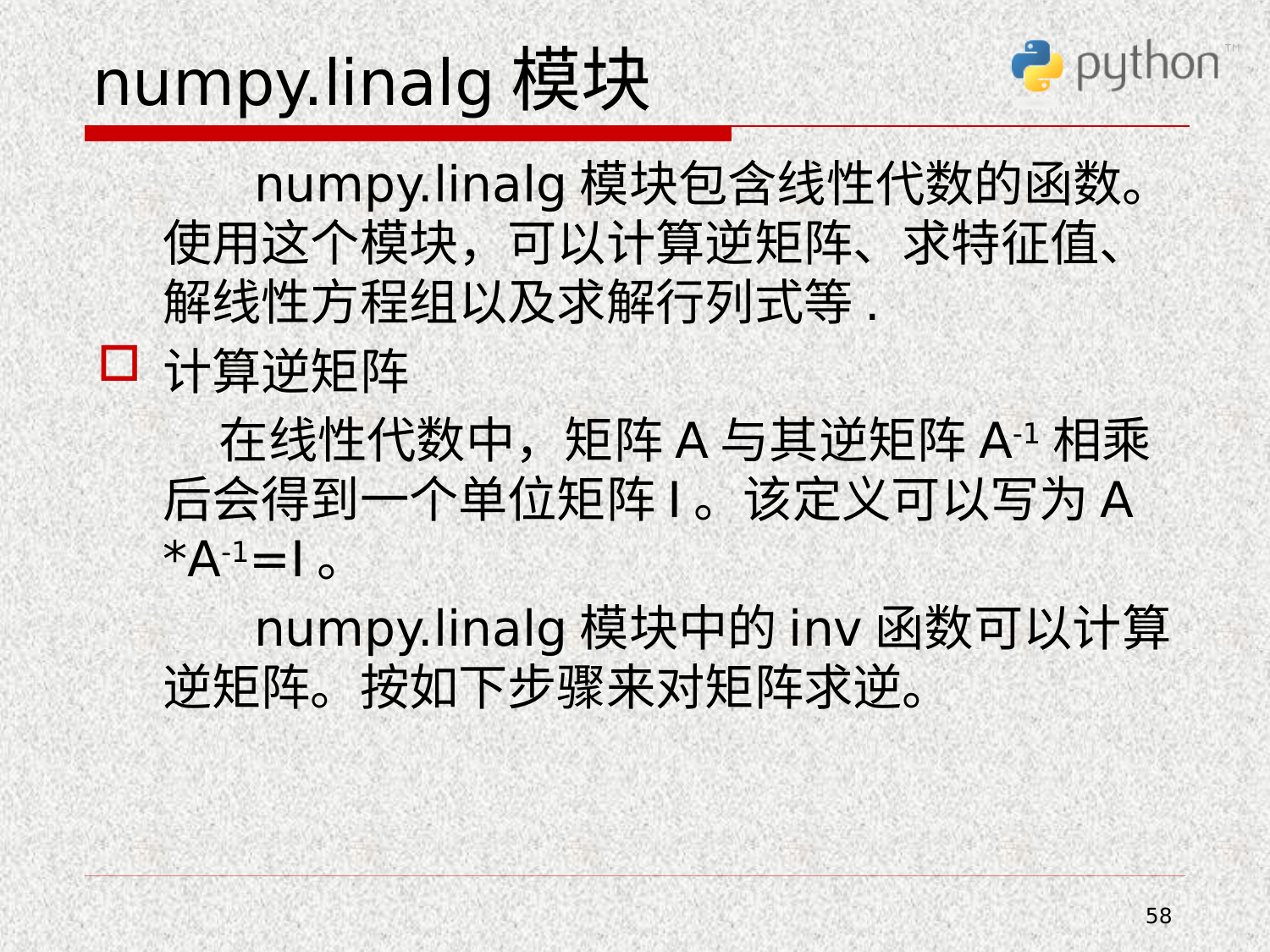

# numpy.linalg模块
          numpy.linalg模块包含线性代数的函数。使用这个模块，可以计算逆矩阵、求特征值、解线性方程组以及求解行列式等.
计算逆矩阵
          在线性代数中，矩阵A与其逆矩阵A-1相乘后会得到一个单位矩阵I。该定义可以写为A *A-1=I。
          numpy.linalg模块中的inv函数可以计算逆矩阵。按如下步骤来对矩阵求逆。
58